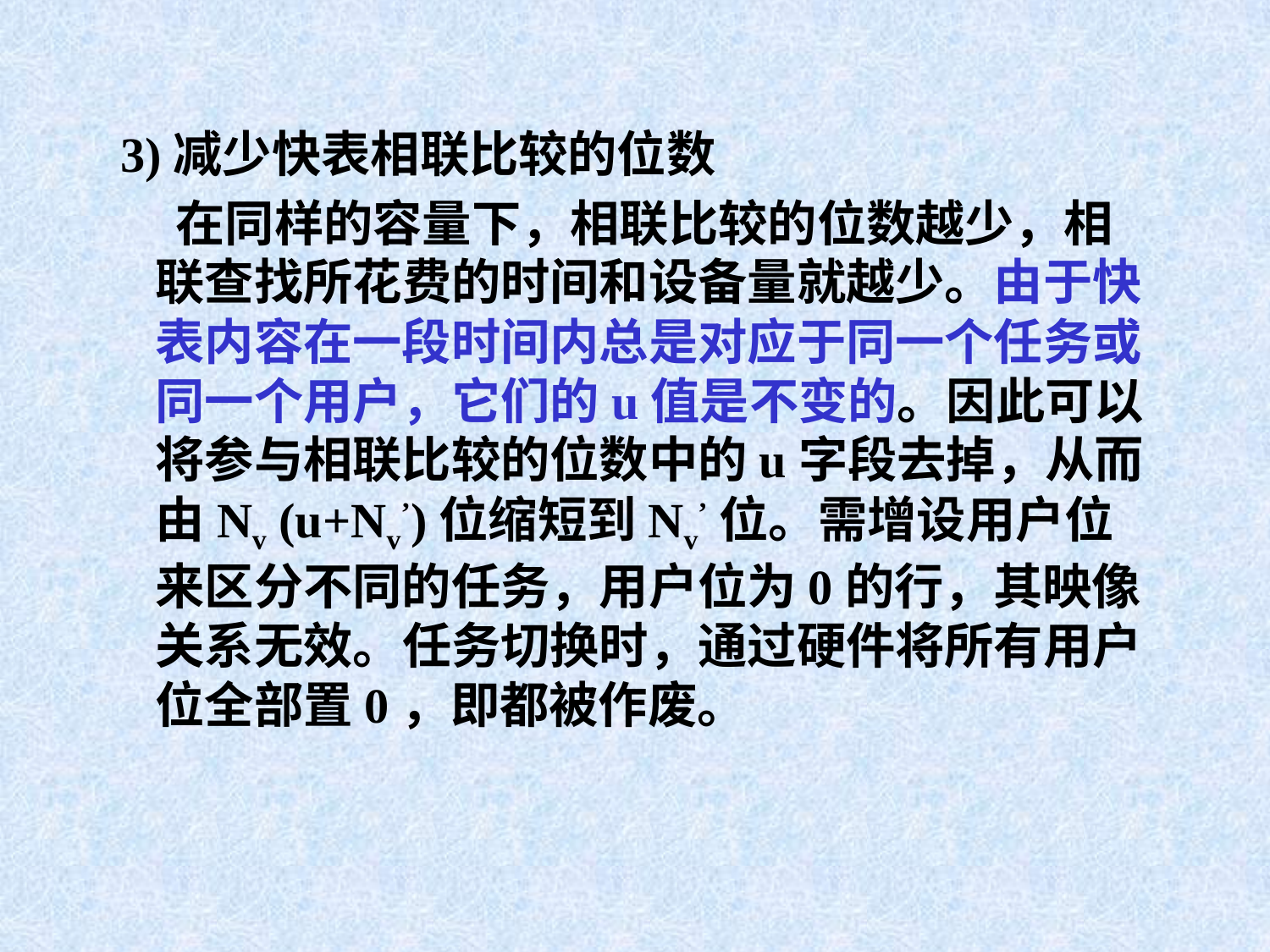

3)减少快表相联比较的位数
     在同样的容量下，相联比较的位数越少，相联查找所花费的时间和设备量就越少。由于快表内容在一段时间内总是对应于同一个任务或同一个用户，它们的u值是不变的。因此可以将参与相联比较的位数中的u字段去掉，从而由Nv (u+Nv’)位缩短到Nv’位。需增设用户位来区分不同的任务，用户位为0的行，其映像关系无效。任务切换时，通过硬件将所有用户位全部置0，即都被作废。